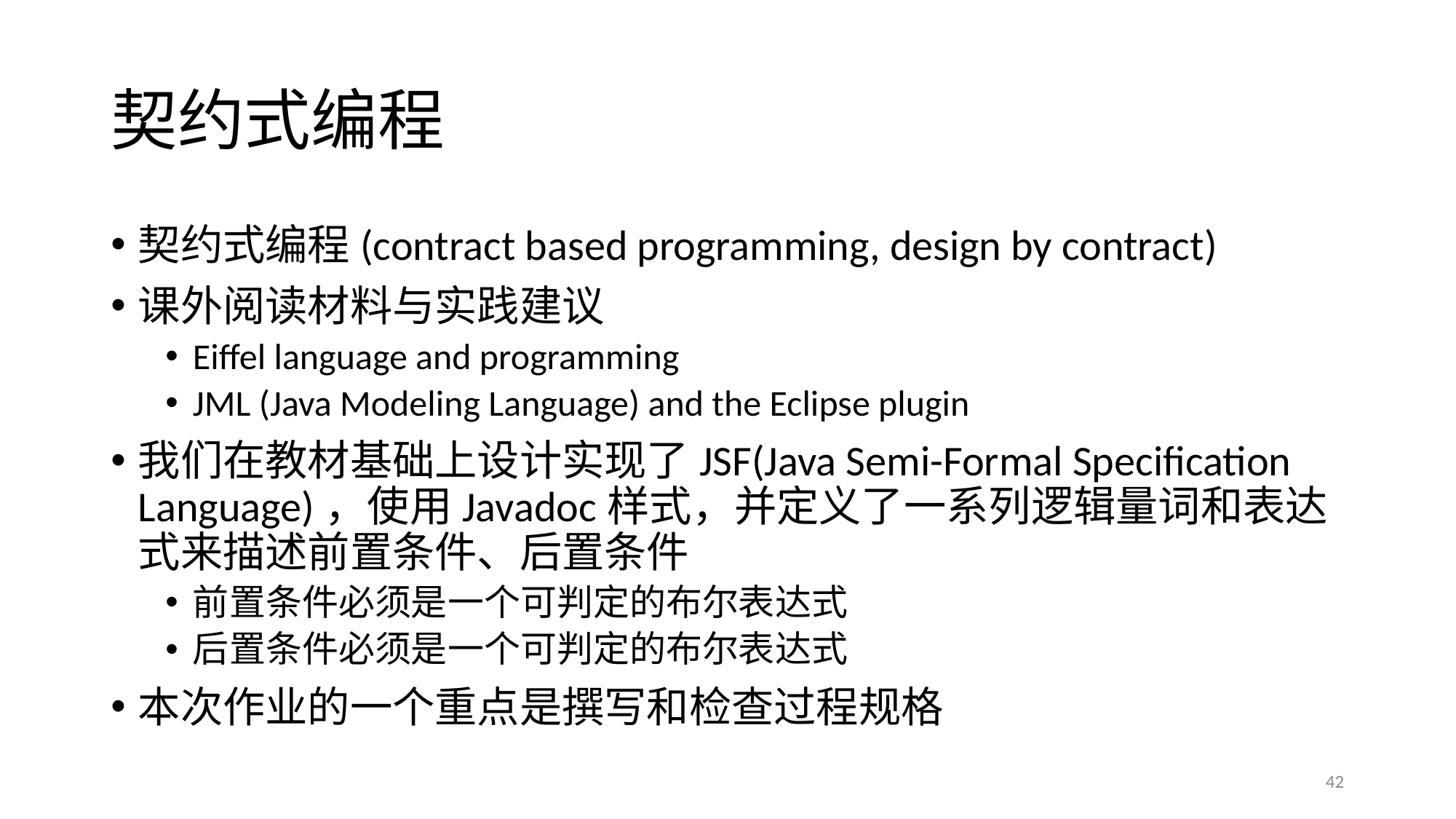

# 契约式编程
契约式编程(contract based programming, design by contract)
课外阅读材料与实践建议
Eiffel language and programming
JML (Java Modeling Language) and the Eclipse plugin
我们在教材基础上设计实现了JSF(Java Semi-Formal Specification Language)，使用Javadoc样式，并定义了一系列逻辑量词和表达式来描述前置条件、后置条件
前置条件必须是一个可判定的布尔表达式
后置条件必须是一个可判定的布尔表达式
本次作业的一个重点是撰写和检查过程规格
42